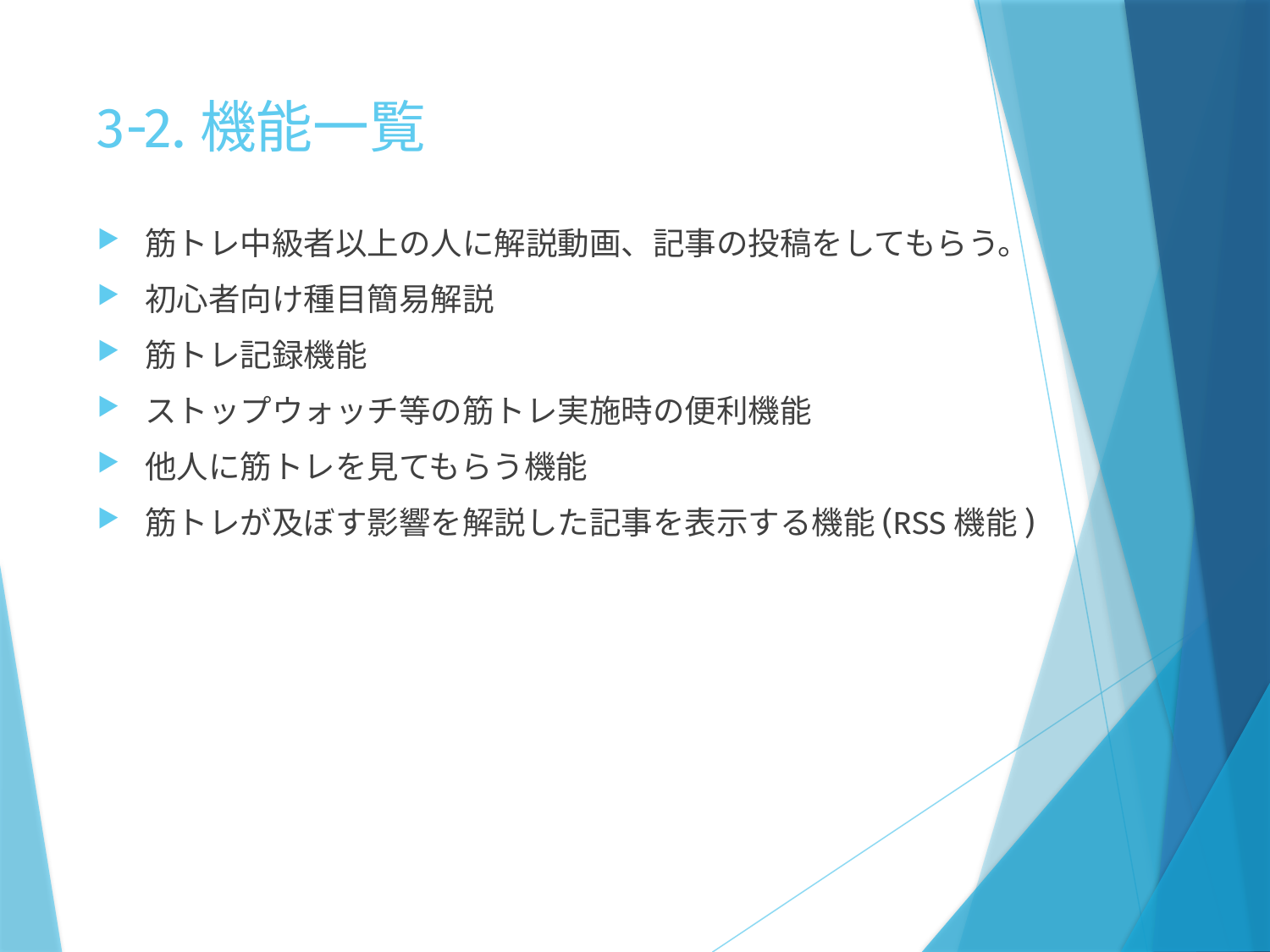

# 3-2.機能一覧
筋トレ中級者以上の人に解説動画、記事の投稿をしてもらう。
初心者向け種目簡易解説
筋トレ記録機能
ストップウォッチ等の筋トレ実施時の便利機能
他人に筋トレを見てもらう機能
筋トレが及ぼす影響を解説した記事を表示する機能(RSS機能)